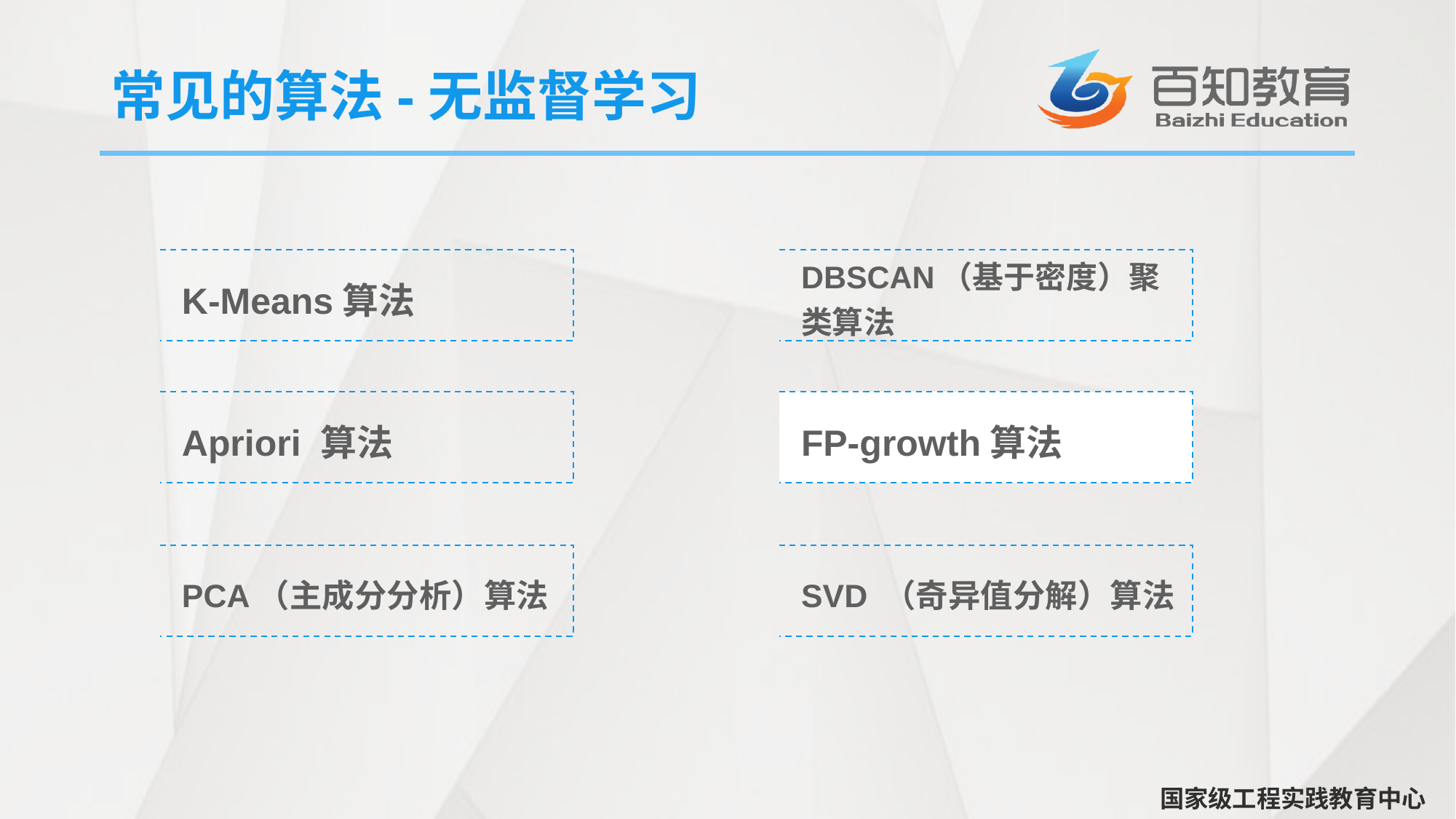

# 常见的算法-无监督学习
K-Means算法
DBSCAN（基于密度）聚类算法
Apriori 算法
FP-growth算法
PCA（主成分分析）算法
SVD （奇异值分解）算法